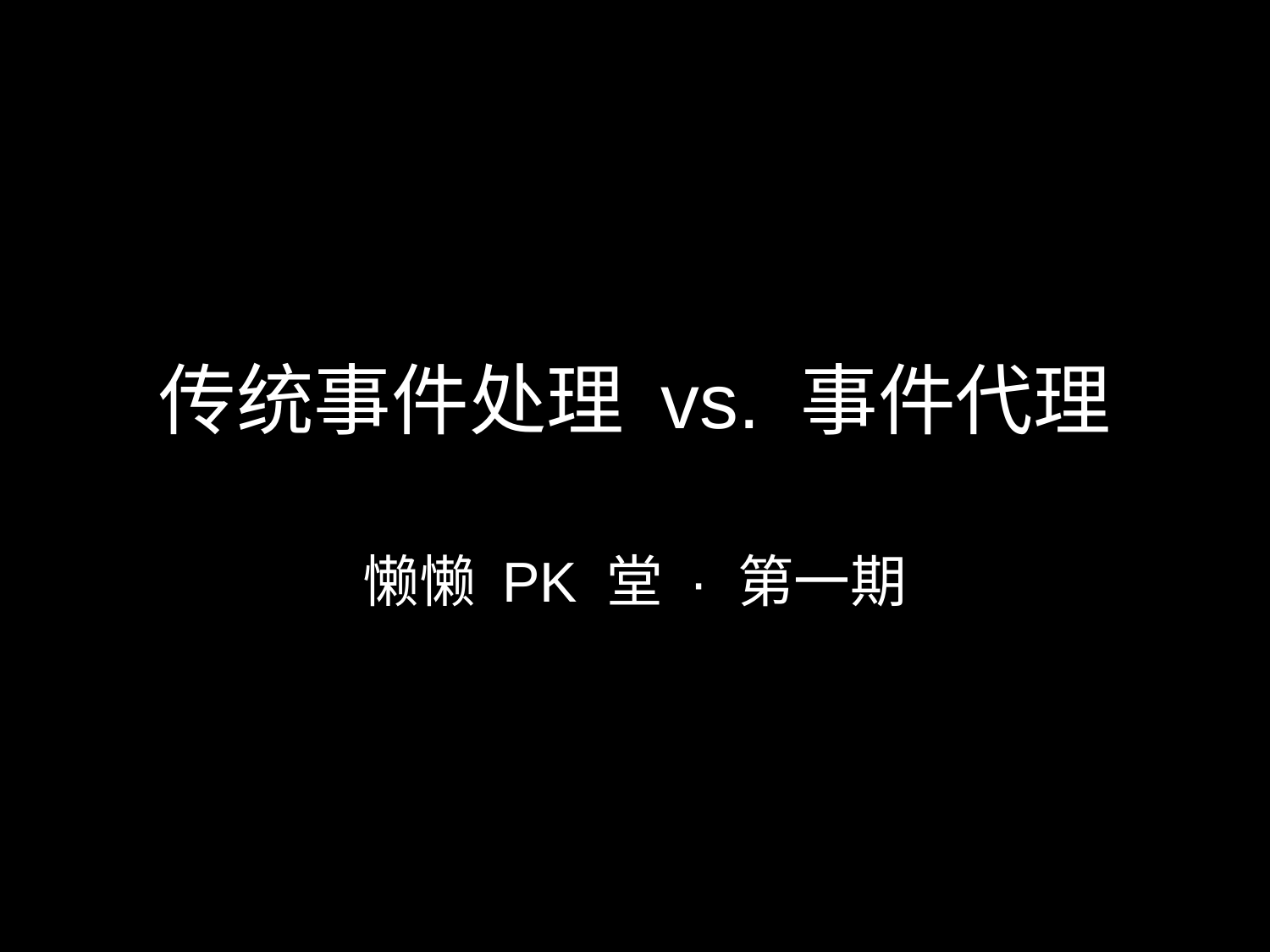

# 传统事件处理 vs. 事件代理
懒懒 PK 堂 · 第一期